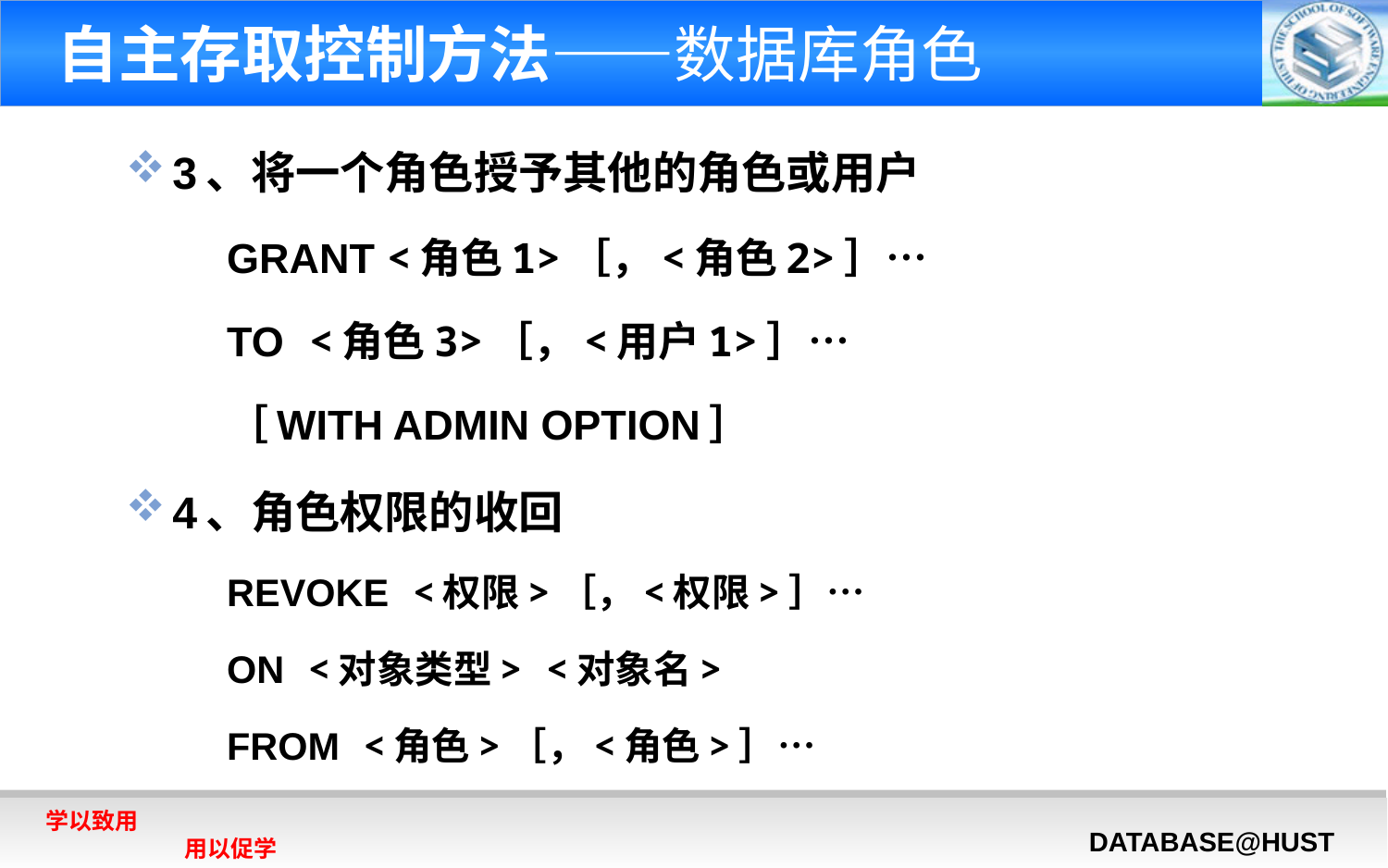

# 自主存取控制方法——数据库角色
3、将一个角色授予其他的角色或用户
		GRANT <角色1>［，<角色2>］…
		TO <角色3>［，<用户1>］…
		［WITH ADMIN OPTION］
4、角色权限的收回
	REVOKE <权限>［，<权限>］…
	ON <对象类型> <对象名>
	FROM <角色>［，<角色>］…